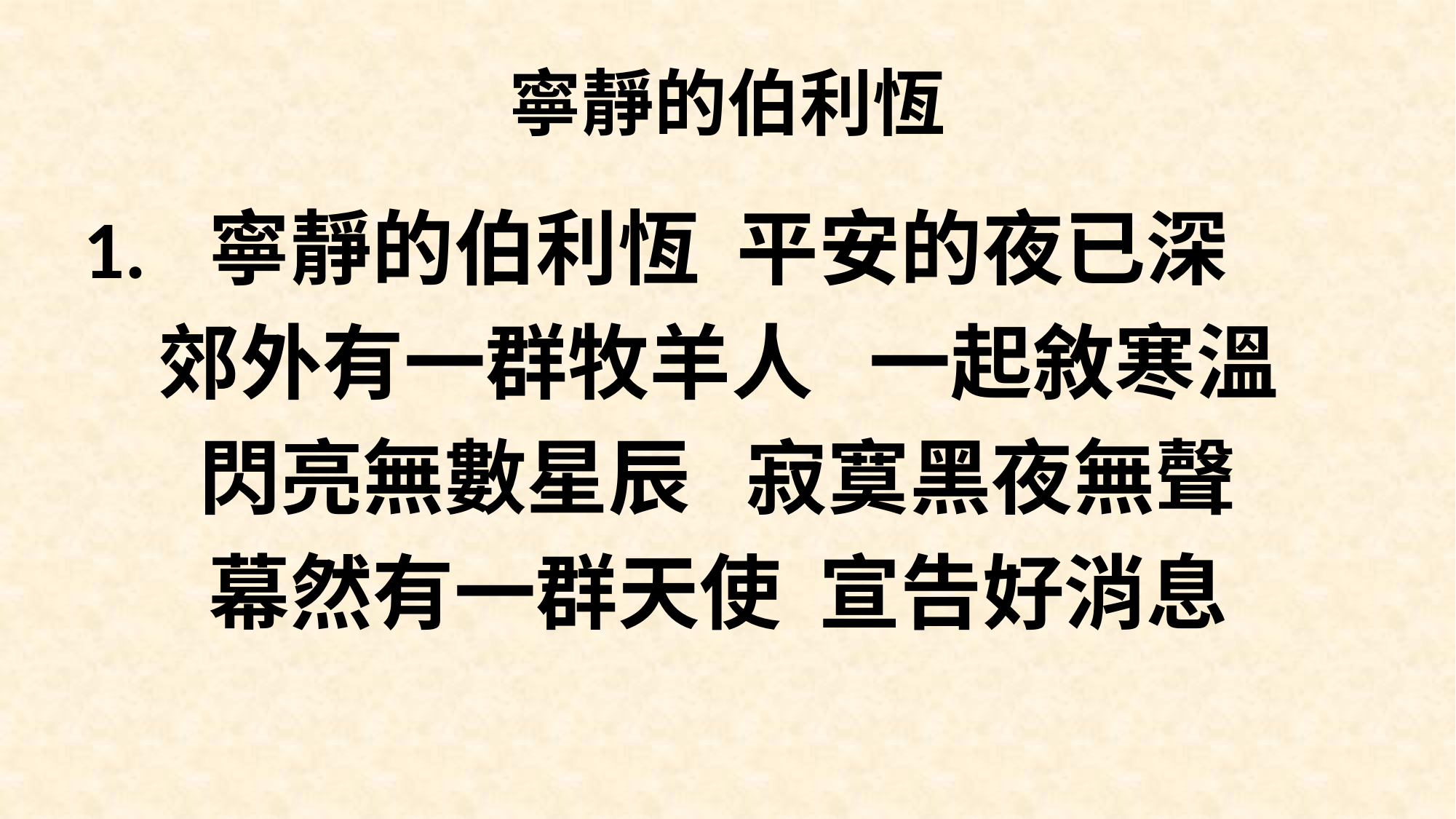

# 寧靜的伯利恆
寧靜的伯利恆  平安的夜已深
郊外有一群牧羊人   一起敘寒溫
閃亮無數星辰   寂寞黑夜無聲
幕然有一群天使  宣告好消息
1.